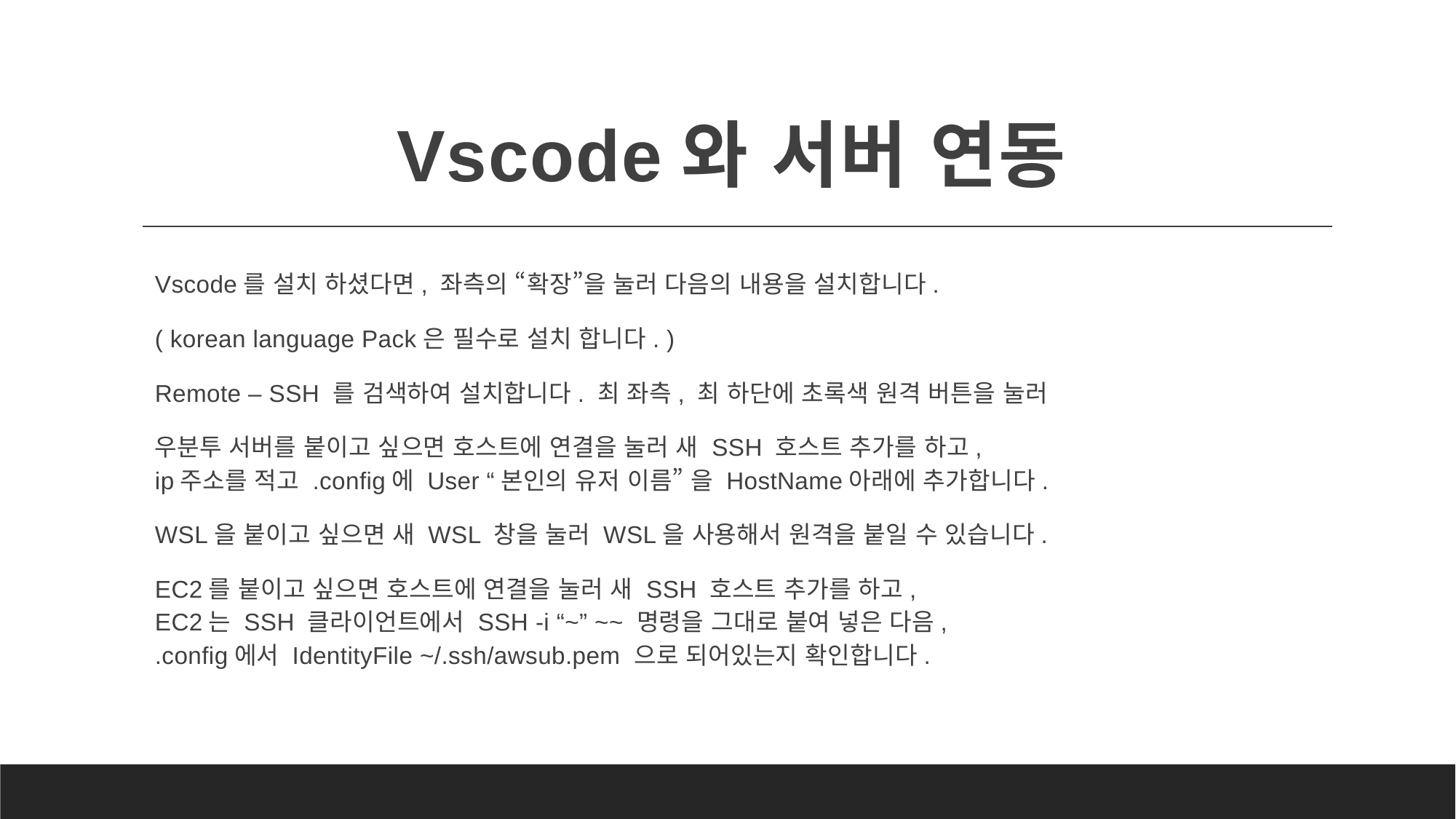

# Vscode와 서버 연동
Vscode를 설치 하셨다면, 좌측의 “확장”을 눌러 다음의 내용을 설치합니다.
( korean language Pack은 필수로 설치 합니다. )
Remote – SSH 를 검색하여 설치합니다. 최 좌측, 최 하단에 초록색 원격 버튼을 눌러
우분투 서버를 붙이고 싶으면 호스트에 연결을 눌러 새 SSH 호스트 추가를 하고,
ip주소를 적고 .config에 User “본인의 유저 이름” 을 HostName아래에 추가합니다.
WSL을 붙이고 싶으면 새 WSL 창을 눌러 WSL을 사용해서 원격을 붙일 수 있습니다.
EC2를 붙이고 싶으면 호스트에 연결을 눌러 새 SSH 호스트 추가를 하고,
EC2는 SSH 클라이언트에서 SSH -i “~” ~~ 명령을 그대로 붙여 넣은 다음,
.config에서 IdentityFile ~/.ssh/awsub.pem 으로 되어있는지 확인합니다.